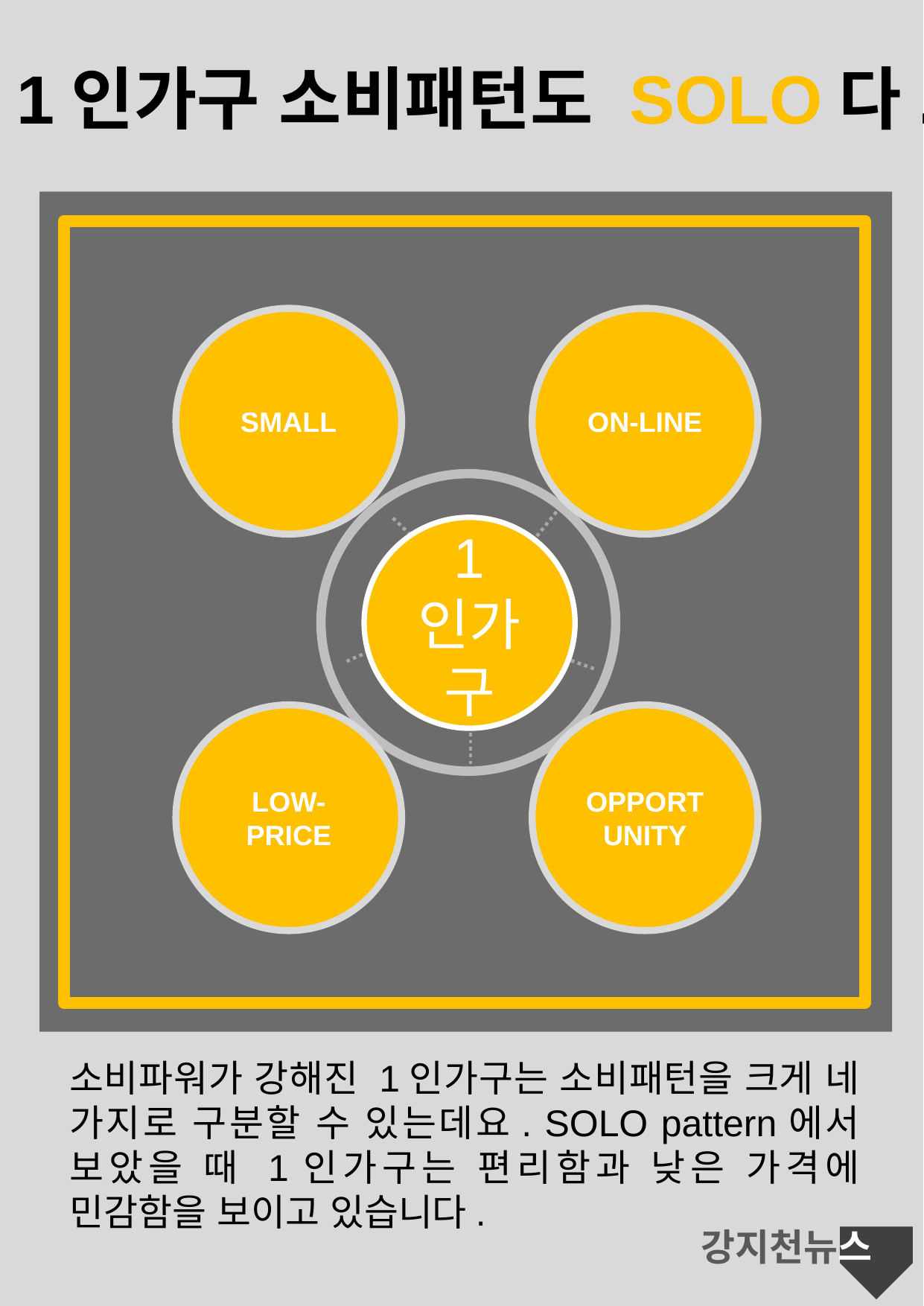

1인가구 소비패턴도 SOLO다.

SMALL
ON-LINE

1 인가구
LOW-PRICE
OPPORTUNITY
소비파워가 강해진 1인가구는 소비패턴을 크게 네 가지로 구분할 수 있는데요. SOLO pattern에서 보았을 때 1인가구는 편리함과 낮은 가격에 민감함을 보이고 있습니다.
강지천뉴스